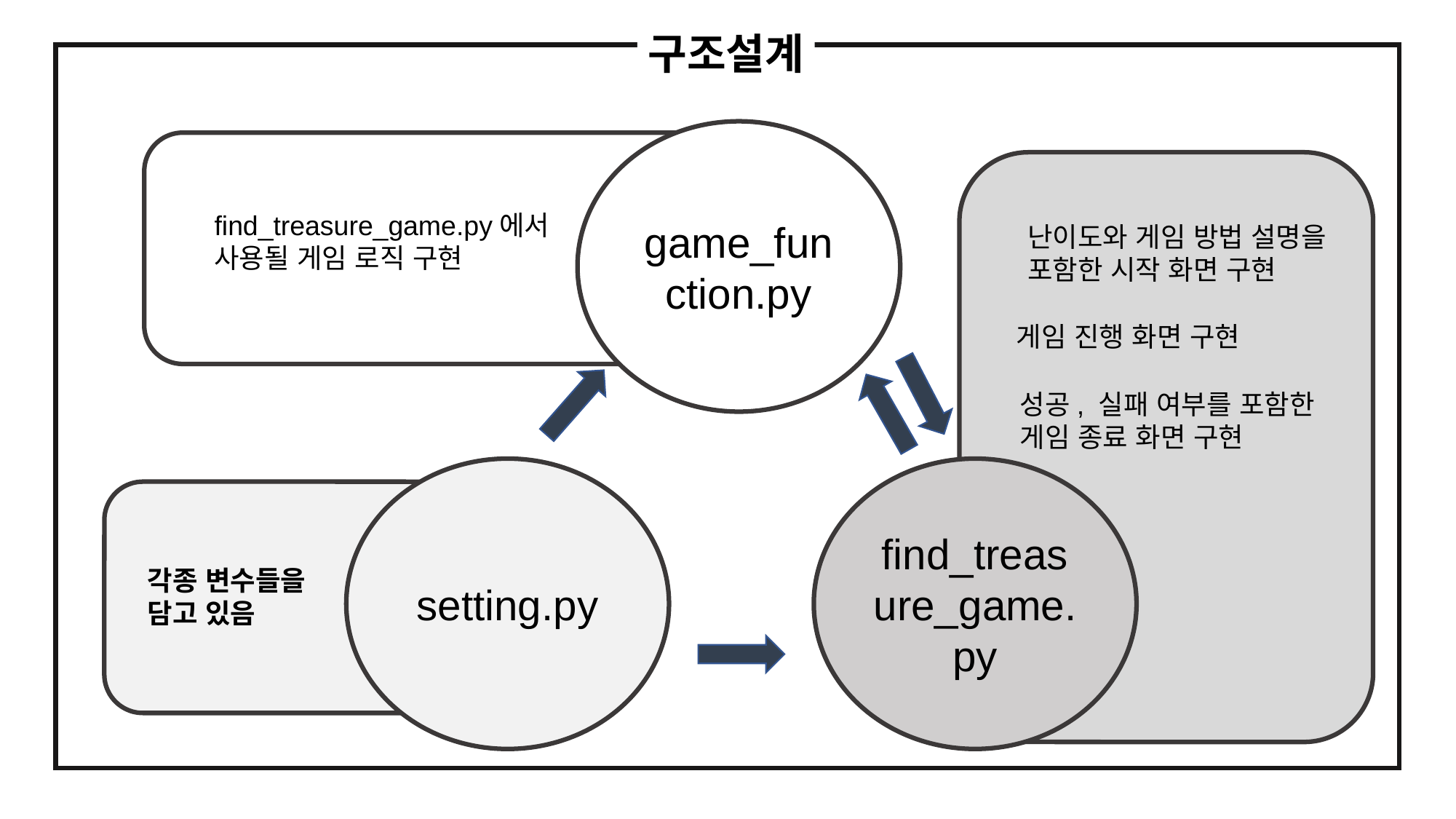

구조설계

game_function.py

setting.py
find_treasure_game.py

find_treasure_game.py에서
사용될 게임 로직 구현
난이도와 게임 방법 설명을
포함한 시작 화면 구현

게임 진행 화면 구현
성공, 실패 여부를 포함한
게임 종료 화면 구현

각종 변수들을
담고 있음